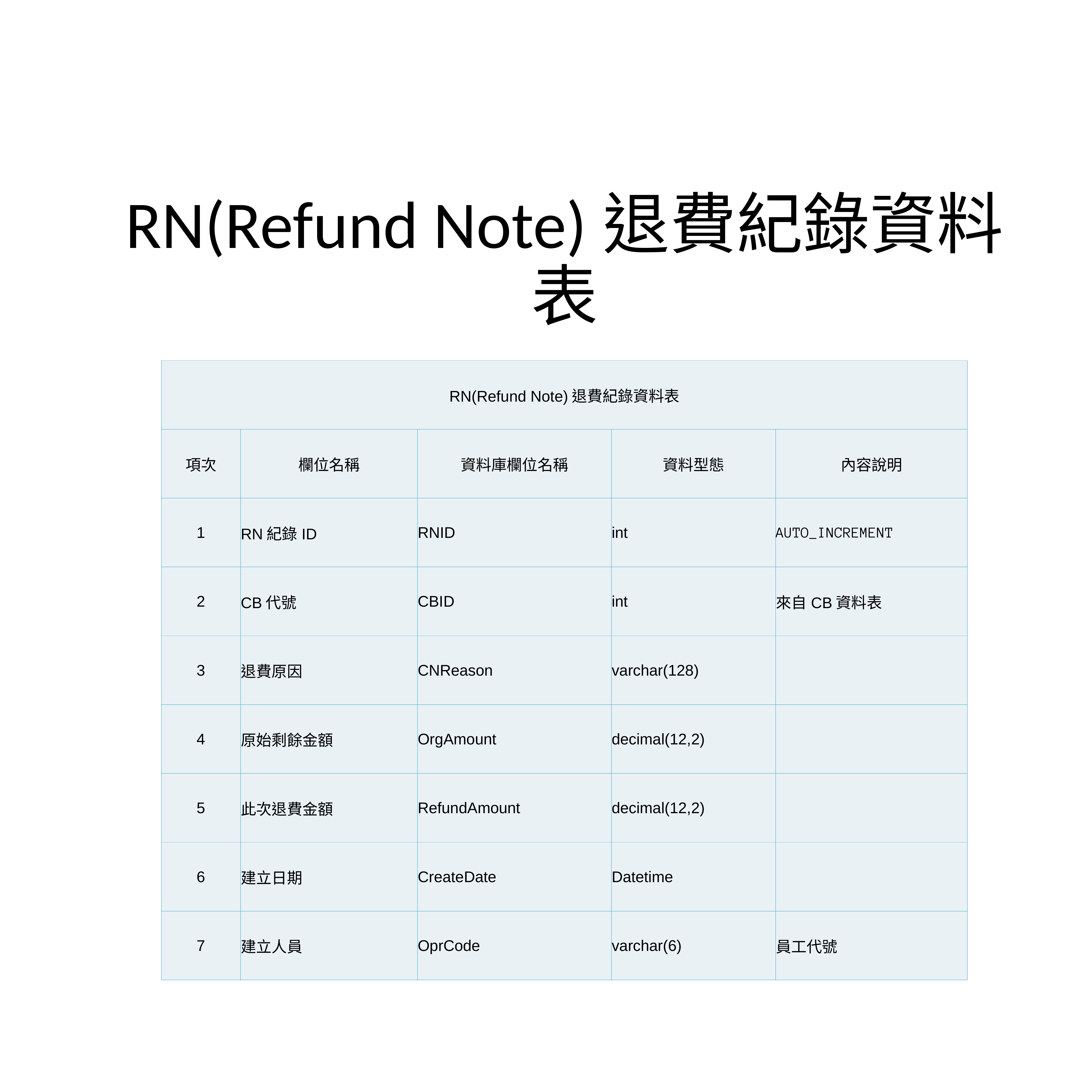

RN(Refund Note)退費紀錄資料表
| RN(Refund Note)退費紀錄資料表 |  |  |  |  |
| --- | --- | --- | --- | --- |
| 項次 | 欄位名稱 | 資料庫欄位名稱 | 資料型態 | 內容說明 |
| 1 | RN紀錄ID | RNID | int | AUTO\_INCREMENT |
| 2 | CB代號 | CBID | int | 來自CB資料表 |
| 3 | 退費原因 | CNReason | varchar(128) |  |
| 4 | 原始剩餘金額 | OrgAmount | decimal(12,2) |  |
| 5 | 此次退費金額 | RefundAmount | decimal(12,2) |  |
| 6 | 建立日期 | CreateDate | Datetime |  |
| 7 | 建立人員 | OprCode | varchar(6) | 員工代號 |